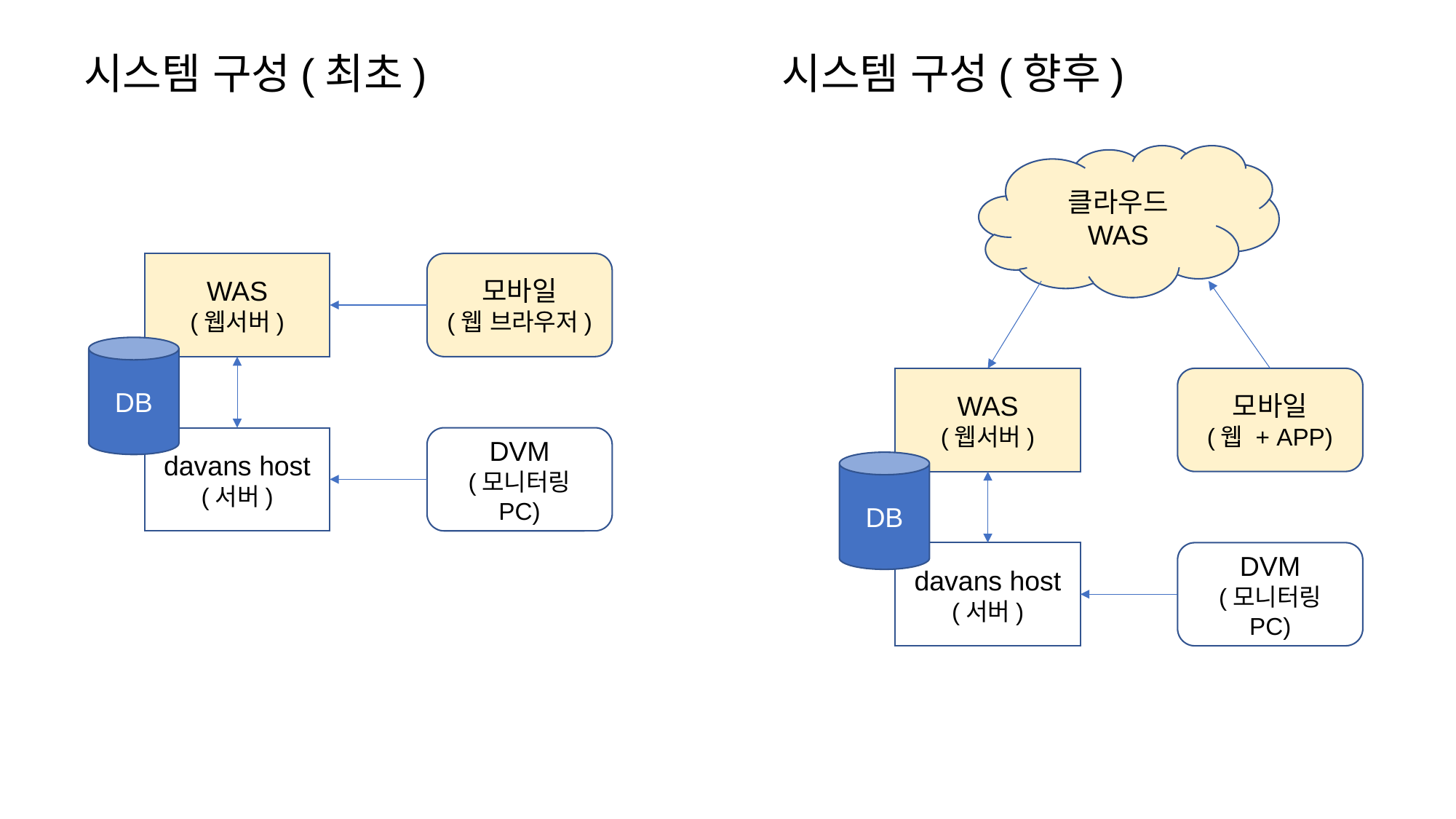

시스템 구성(최초)
시스템 구성(향후)
클라우드
WAS
WAS
(웹서버)
모바일
(웹 브라우저)
DB
WAS
(웹서버)
모바일
(웹 + APP)
davans host
(서버)
DVM
(모니터링 PC)
DB
davans host
(서버)
DVM
(모니터링 PC)